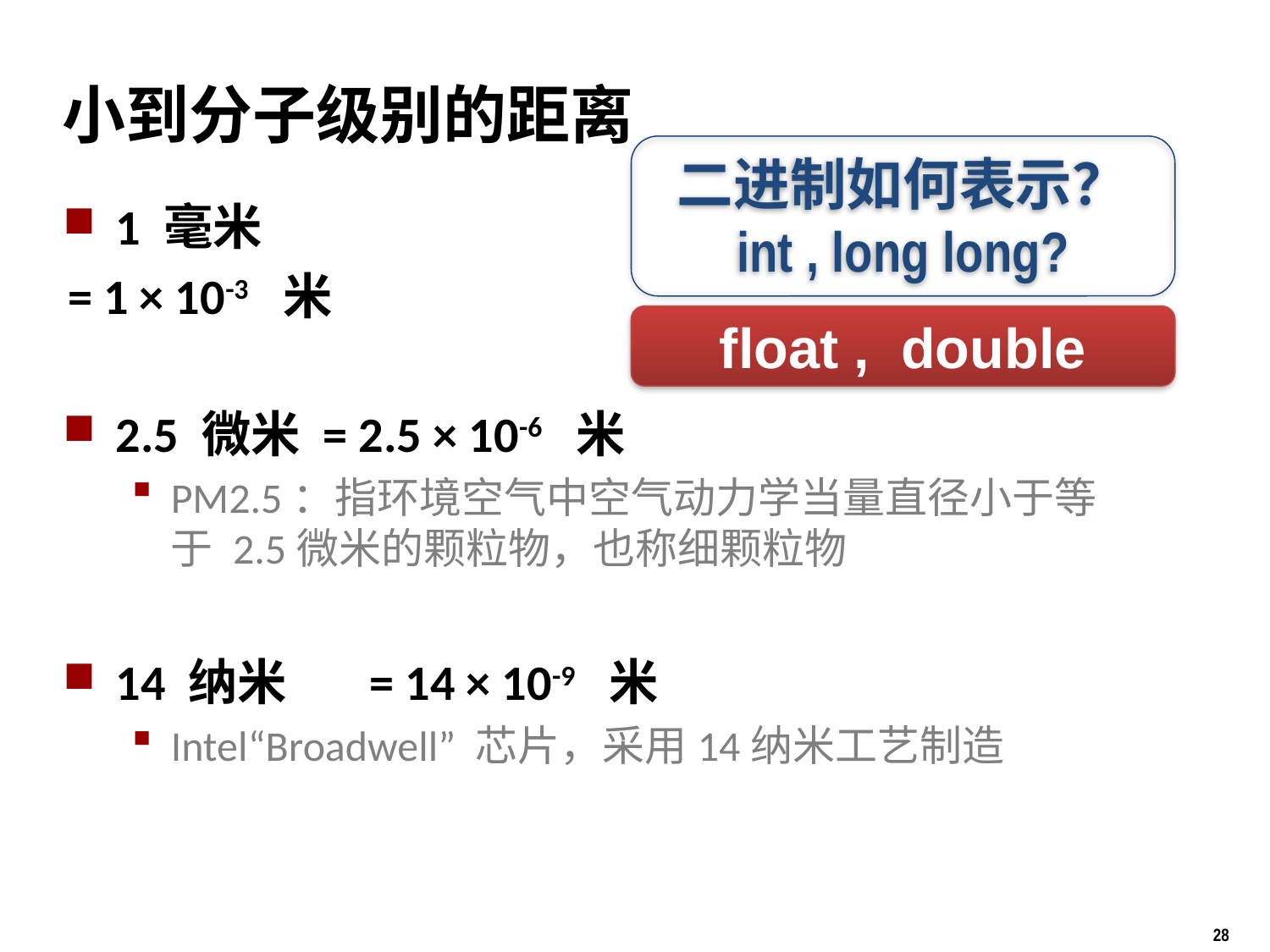

# 小到分子级别的距离
二进制如何表示？
int , long long?
1 毫米
= 1 × 10-3  米

2.5 微米 = 2.5 × 10-6  米
PM2.5：指环境空气中空气动力学当量直径小于等于 2.5微米的颗粒物，也称细颗粒物

14 纳米	= 14 × 10-9  米
Intel“Broadwell” 芯片，采用14纳米工艺制造
float ,  double